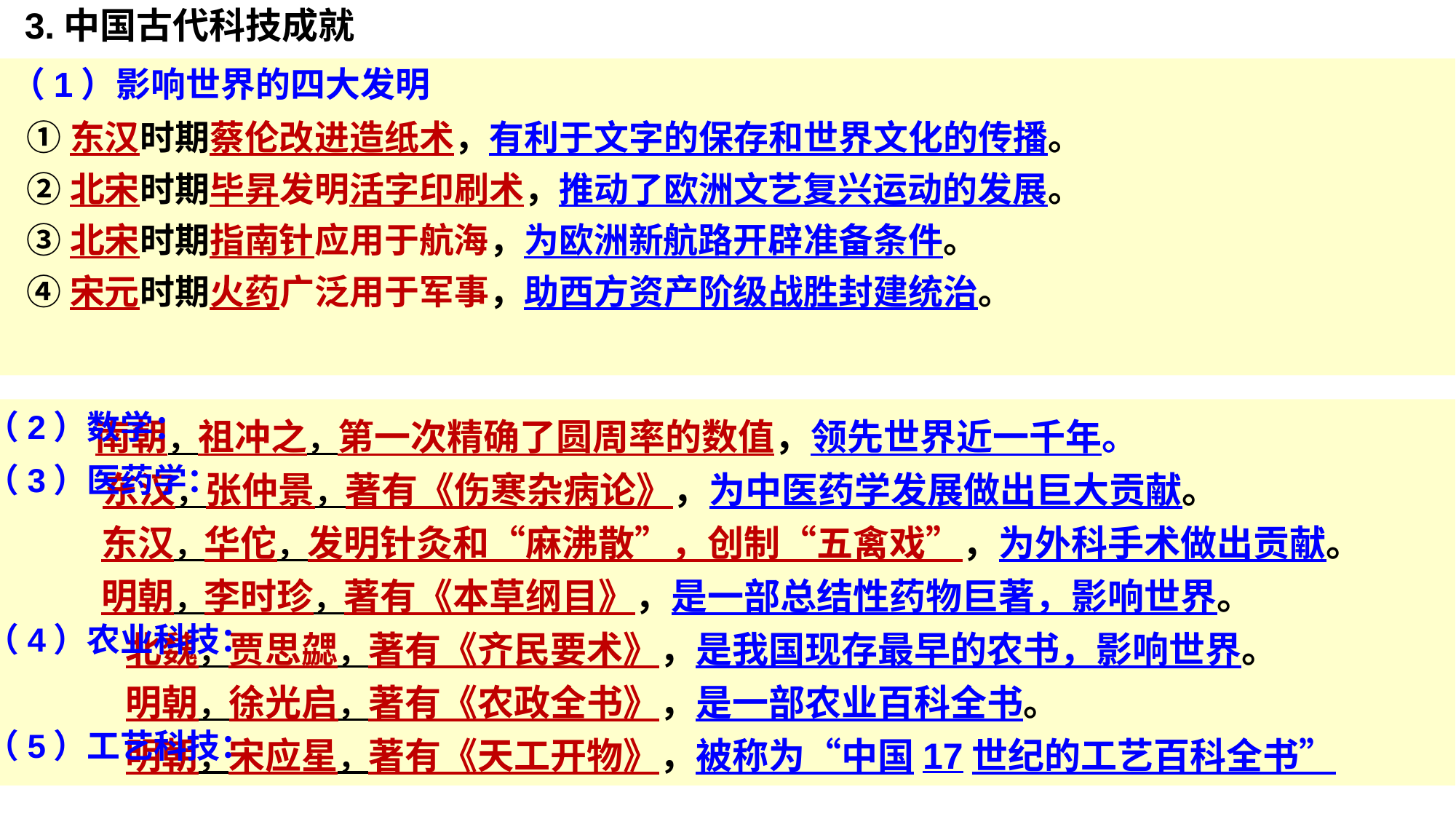

3.中国古代科技成就
  （1）影响世界的四大发明

  ①东汉时期蔡伦改进造纸术，有利于文字的保存和世界文化的传播。
  ②北宋时期毕昇发明活字印刷术，推动了欧洲文艺复兴运动的发展。
  ③北宋时期指南针应用于航海，为欧洲新航路开辟准备条件。
  ④宋元时期火药广泛用于军事，助西方资产阶级战胜封建统治。
（2）数学：
（3）医药学：

（4）农业科技：

（5）工艺科技：
          南朝，祖冲之，第一次精确了圆周率的数值，领先世界近一千年。
           东汉，张仲景，著有《伤寒杂病论》，为中医药学发展做出巨大贡献。
          东汉，华佗，发明针灸和“麻沸散”，创制“五禽戏”，为外科手术做出贡献。
          明朝，李时珍，著有《本草纲目》，是一部总结性药物巨著，影响世界。
              北魏，贾思勰，著有《齐民要术》，是我国现存最早的农书，影响世界。
             明朝，徐光启，著有《农政全书》，是一部农业百科全书。
              明朝，宋应星，著有《天工开物》，被称为“中国17世纪的工艺百科全书”